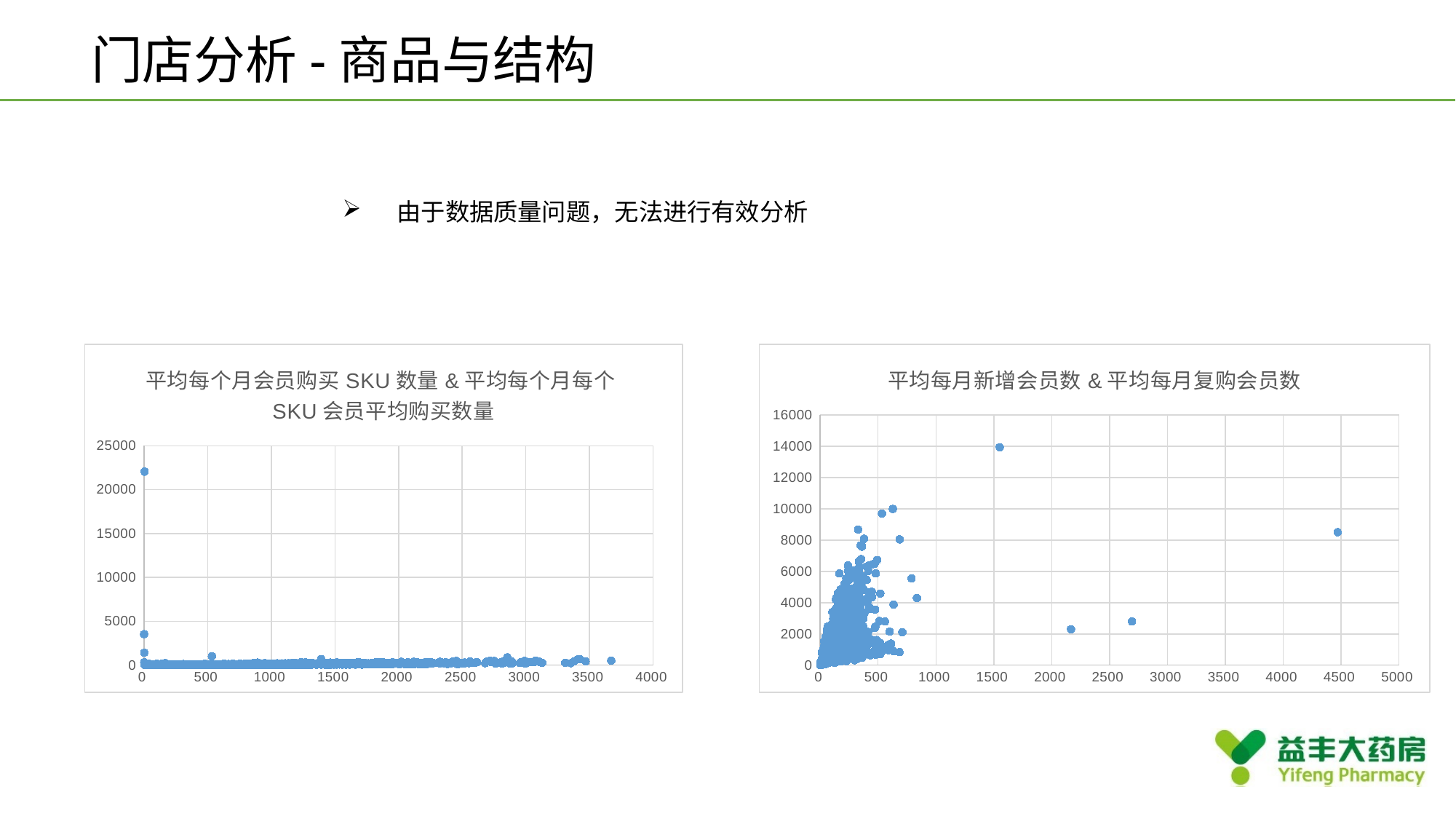

门店分析-商品与结构
由于数据质量问题，无法进行有效分析

### Chart: 平均每个月会员购买SKU数量&平均每个月每个SKU会员平均购买数量

| Category |  |
|---|---|

### Chart: 平均每月新增会员数&平均每月复购会员数

| Category |  |
|---|---|